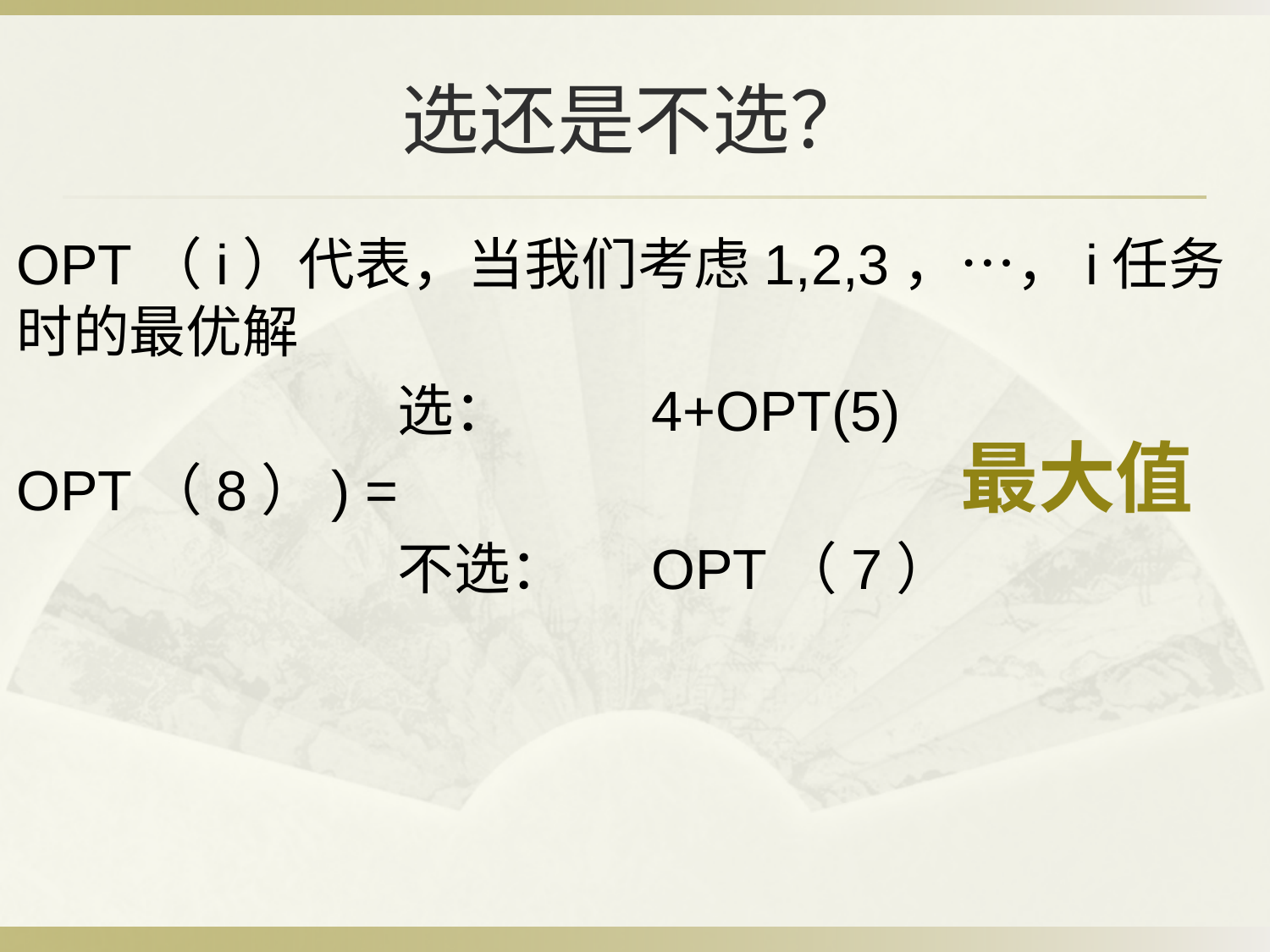

# 选还是不选？
OPT（i）代表，当我们考虑1,2,3，…，i任务时的最优解
			选：		4+OPT(5)
OPT（8）) =
			不选：	OPT（7）
最大值